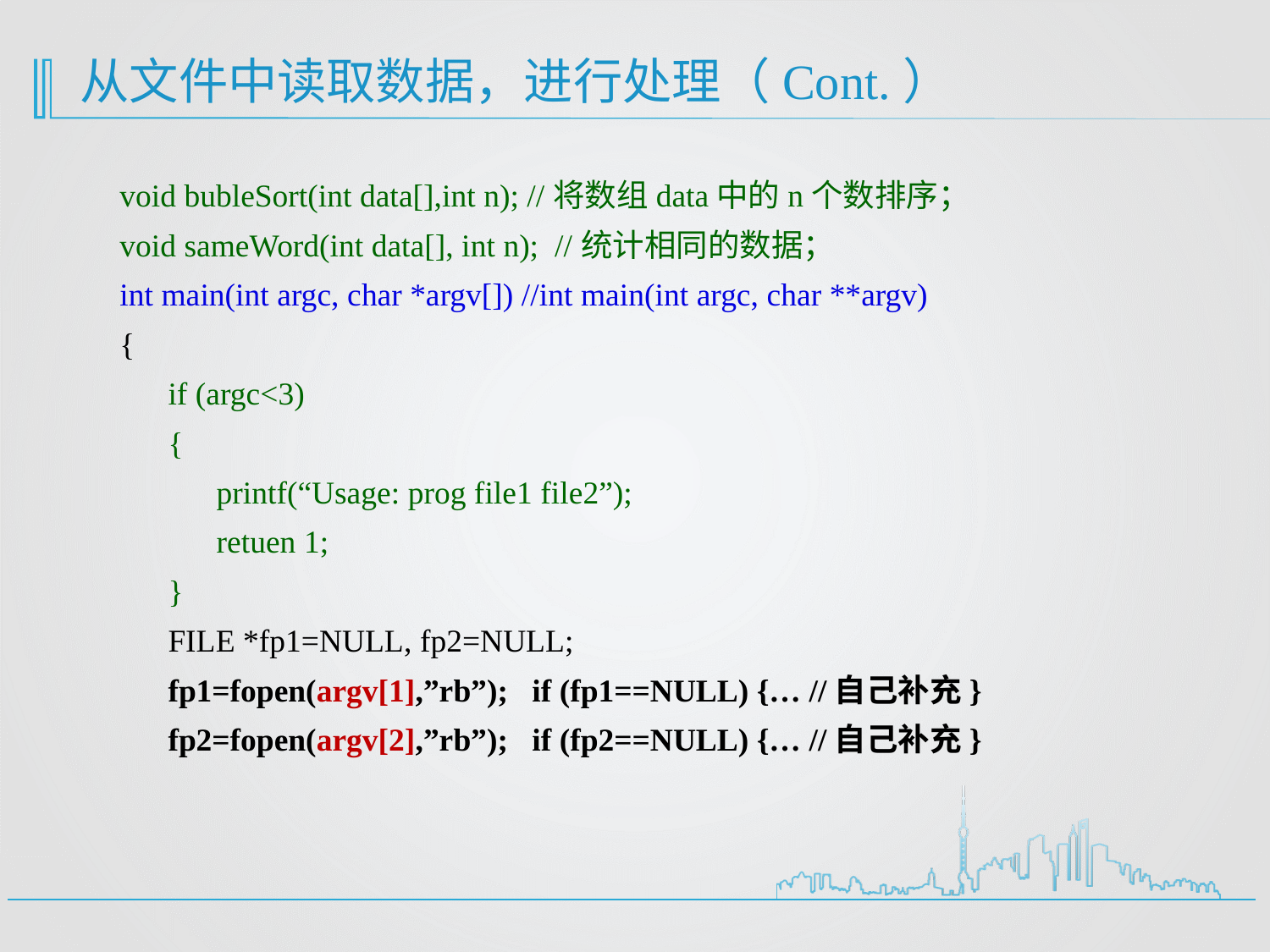

# 从文件中读取数据，进行处理（Cont.）
void bubleSort(int data[],int n); //将数组data中的n个数排序；
void sameWord(int data[], int n);  //统计相同的数据；
int main(int argc, char *argv[]) //int main(int argc, char **argv)
{
      if (argc<3)
      {
            printf(“Usage: prog file1 file2”);
            retuen 1;
      }
      FILE *fp1=NULL, fp2=NULL;
      fp1=fopen(argv[1],”rb”);   if (fp1==NULL) {… //自己补充}
      fp2=fopen(argv[2],”rb”);   if (fp2==NULL) {… //自己补充}